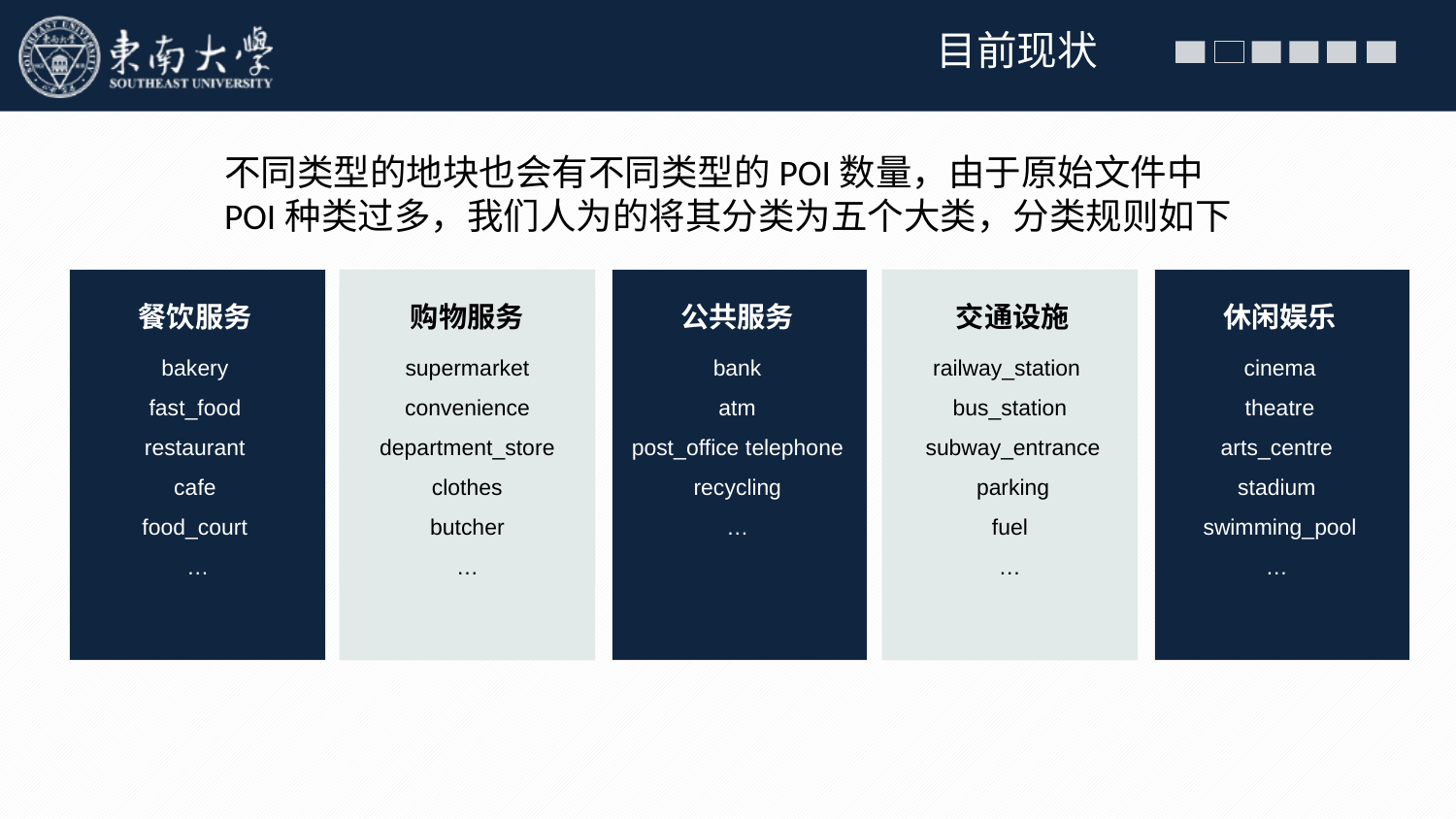

目前现状
不同类型的地块也会有不同类型的POI数量，由于原始文件中POI种类过多，我们人为的将其分类为五个大类，分类规则如下

餐饮服务
bakery
fast_food
restaurant
cafe
food_court
 …

购物服务
supermarket convenience department_store clothes
butcher
…

公共服务
bank
atm
post_office telephone
recycling
…

单击此处添加标题
railway_station
bus_station
 subway_entrance
 parking
fuel
…

休闲娱乐
cinema
theatre
arts_centre
stadium
swimming_pool
…
交通设施